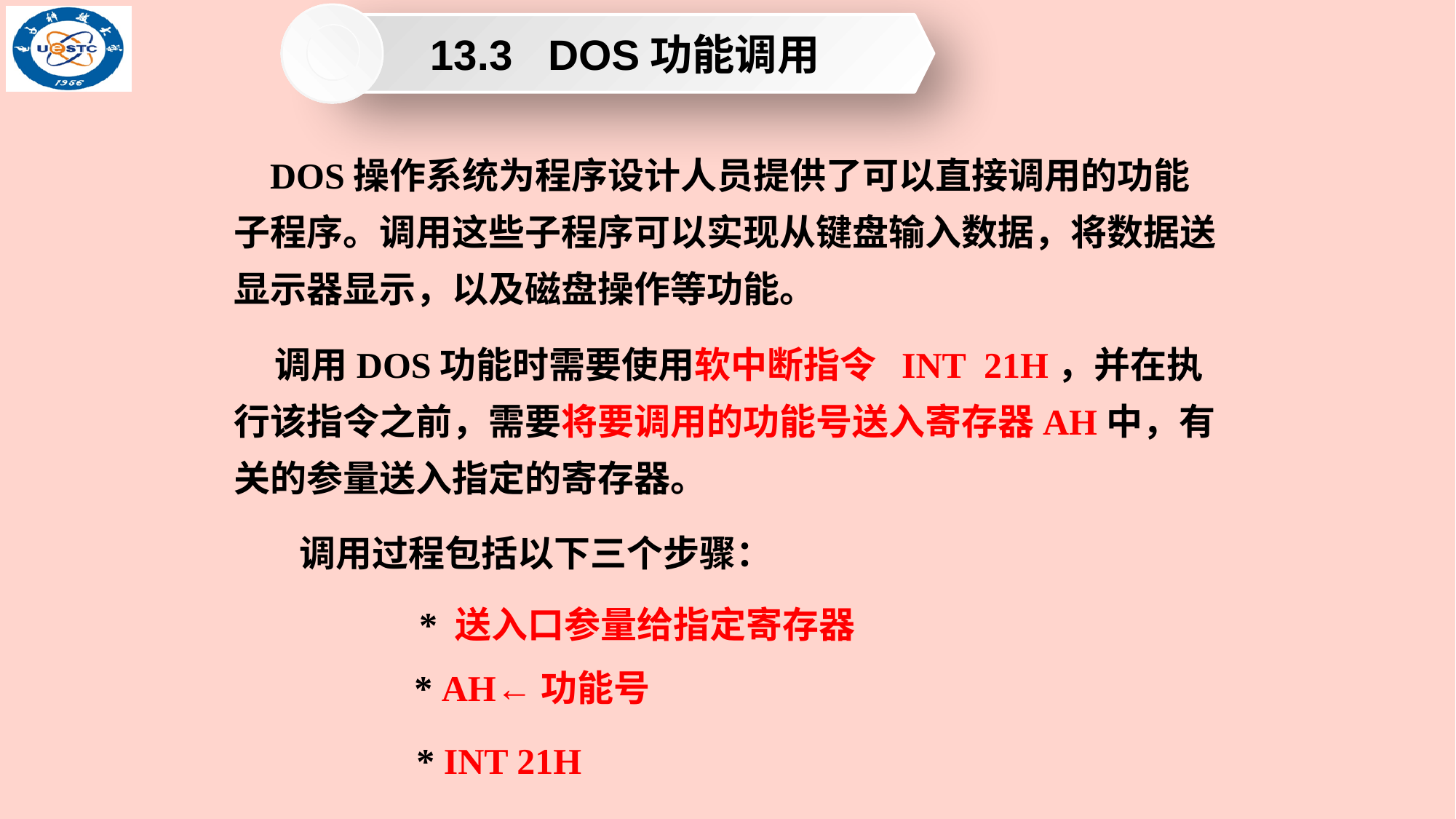

13.3   DOS功能调用

    DOS操作系统为程序设计人员提供了可以直接调用的功能子程序。调用这些子程序可以实现从键盘输入数据，将数据送显示器显示，以及磁盘操作等功能。
    调用DOS功能时需要使用软中断指令  INT  21H，并在执行该指令之前，需要将要调用的功能号送入寄存器AH中，有关的参量送入指定的寄存器。
       调用过程包括以下三个步骤：
* 送入口参量给指定寄存器
* AH←功能号
* INT 21H